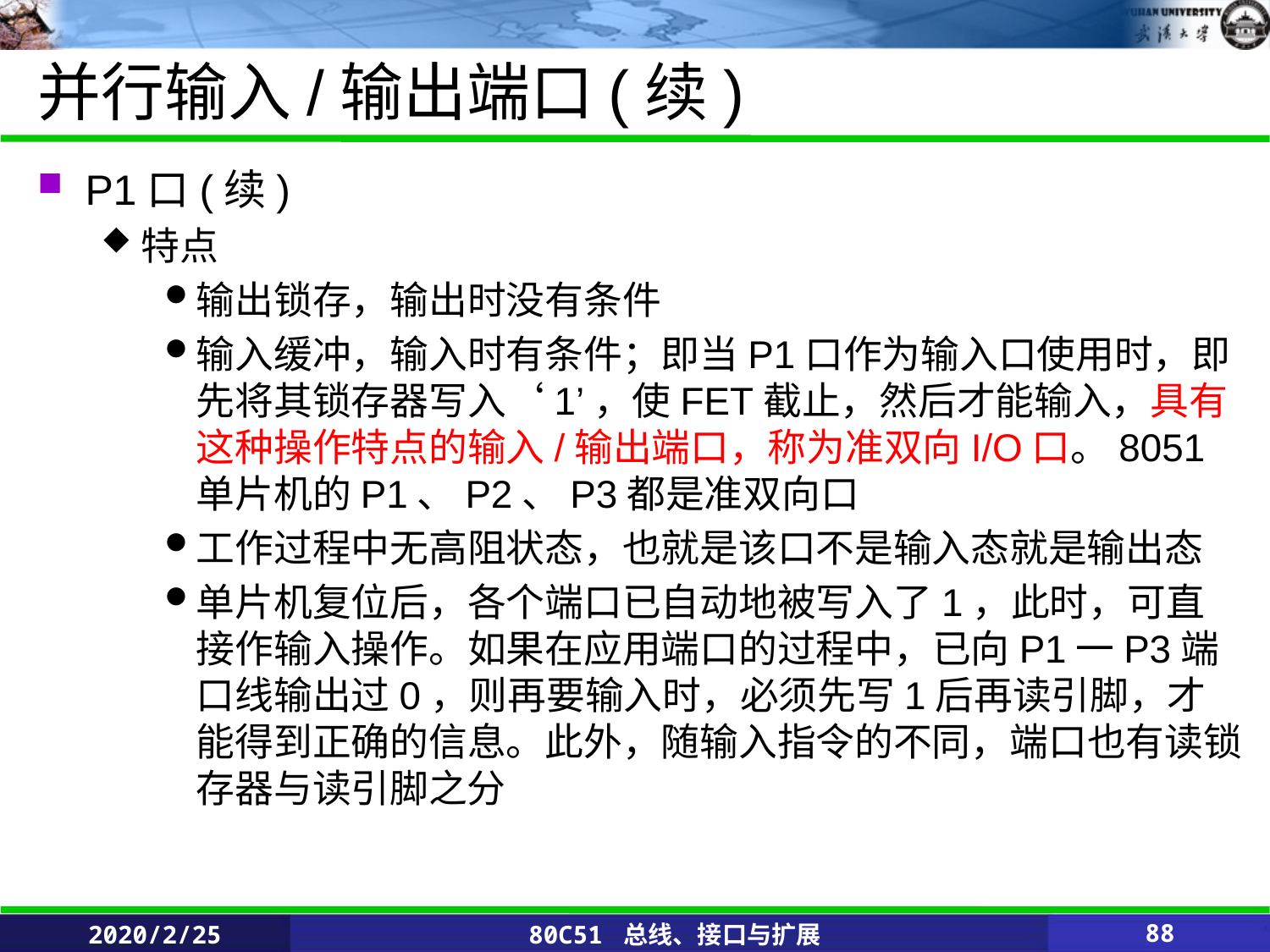

# 并行输入/输出端口(续)
P1口(续)
特点
输出锁存，输出时没有条件
输入缓冲，输入时有条件；即当P1口作为输入口使用时，即先将其锁存器写入‘1’，使FET截止，然后才能输入，具有这种操作特点的输入/输出端口，称为准双向I/O口。8051单片机的P1、P2、P3都是准双向口
工作过程中无高阻状态，也就是该口不是输入态就是输出态
单片机复位后，各个端口已自动地被写入了1，此时，可直接作输入操作。如果在应用端口的过程中，已向P1一P3端口线输出过0，则再要输入时，必须先写1后再读引脚，才能得到正确的信息。此外，随输入指令的不同，端口也有读锁存器与读引脚之分
2020/2/25
80C51 总线、接口与扩展
88